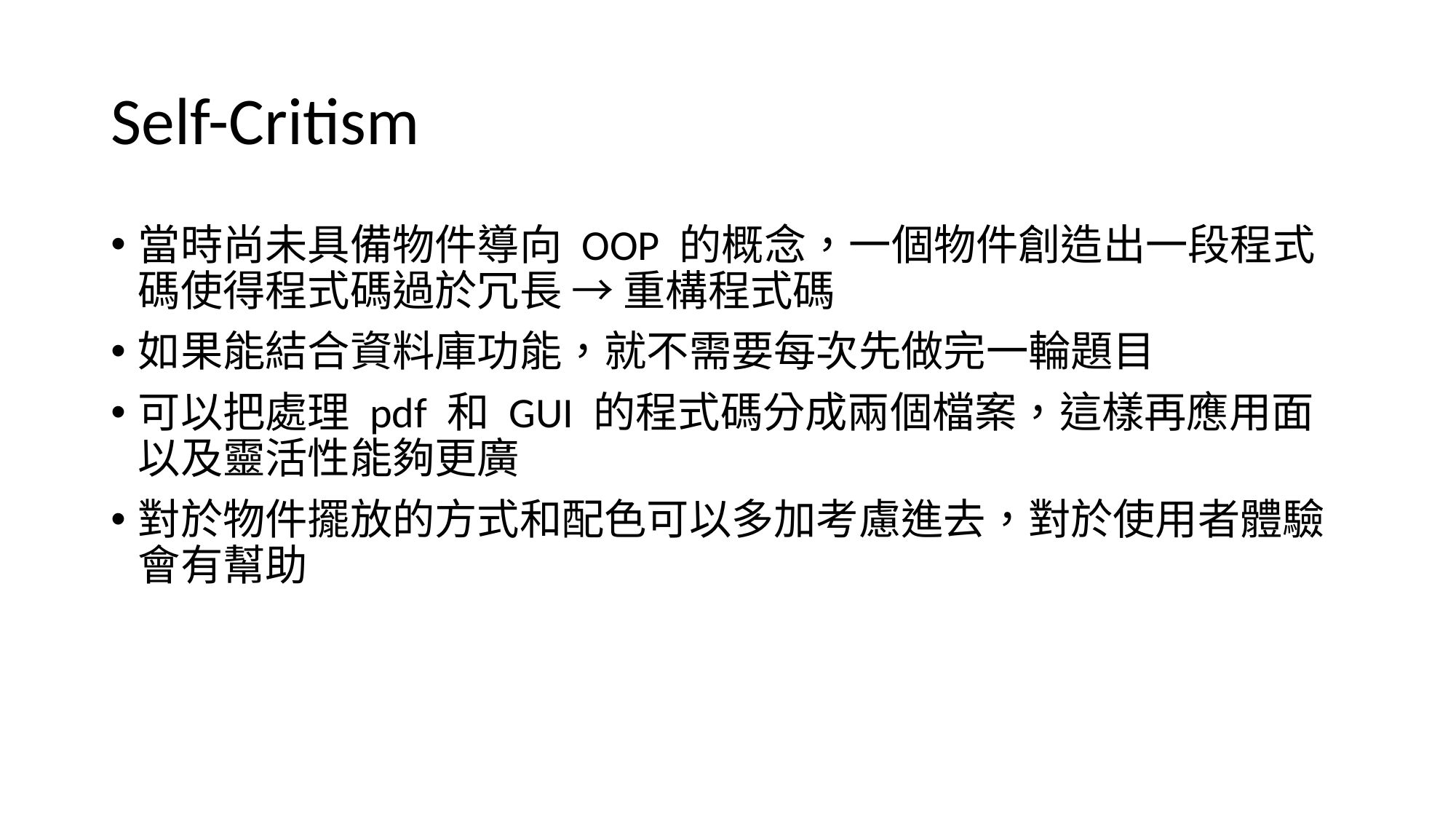

# Self-Critism
當時尚未具備物件導向 OOP 的概念，一個物件創造出一段程式碼使得程式碼過於冗長 → 重構程式碼
如果能結合資料庫功能，就不需要每次先做完一輪題目
可以把處理 pdf 和 GUI 的程式碼分成兩個檔案，這樣再應用面以及靈活性能夠更廣
對於物件擺放的方式和配色可以多加考慮進去，對於使用者體驗會有幫助